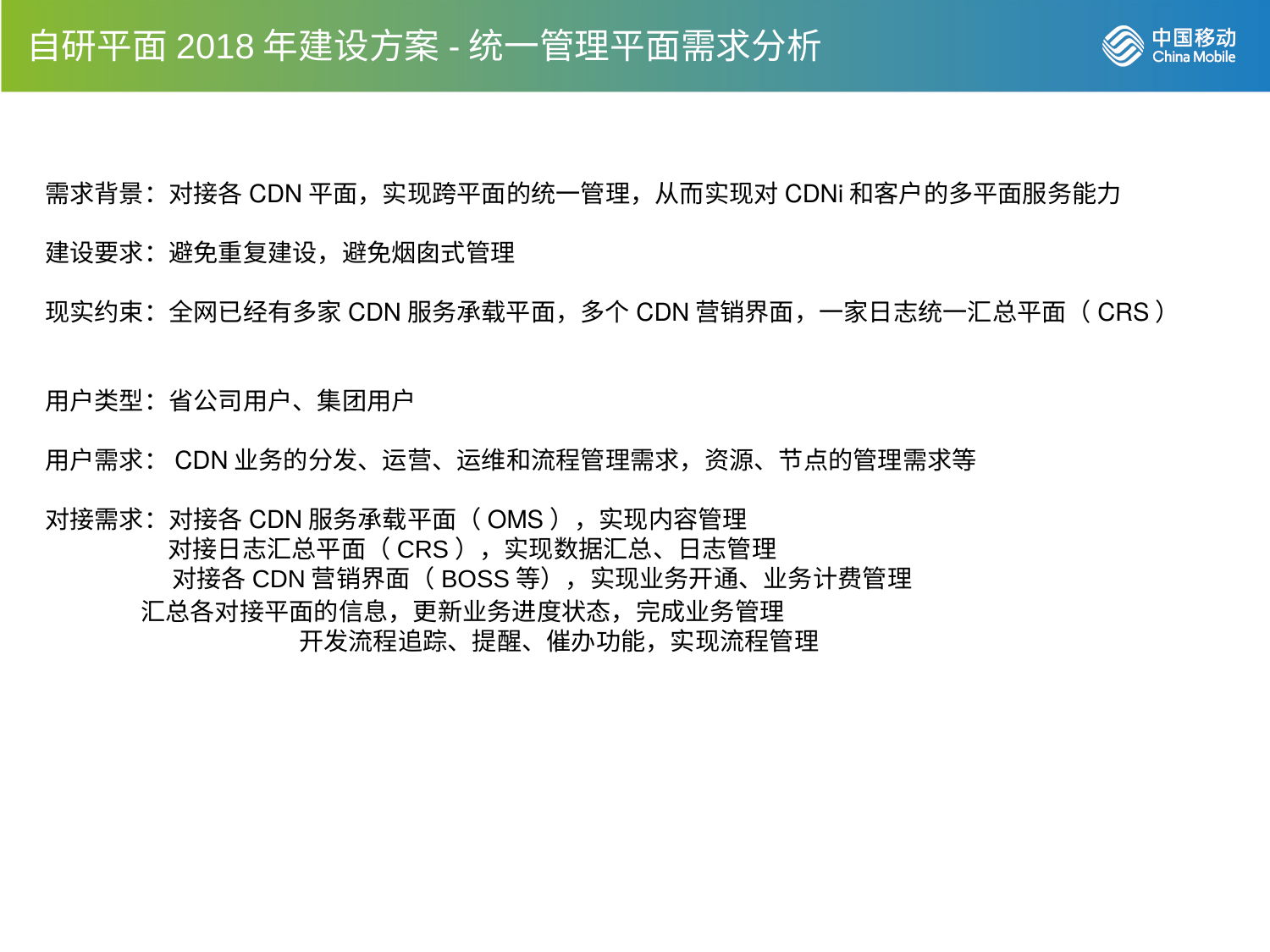

# 自研平面2018年建设方案-统一管理平面需求分析
需求背景：对接各CDN平面，实现跨平面的统一管理，从而实现对CDNi和客户的多平面服务能力

建设要求：避免重复建设，避免烟囱式管理

现实约束：全网已经有多家CDN服务承载平面，多个CDN营销界面，一家日志统一汇总平面（CRS）

用户类型：省公司用户、集团用户

用户需求：CDN业务的分发、运营、运维和流程管理需求，资源、节点的管理需求等

对接需求：对接各CDN服务承载平面（OMS），实现内容管理
    对接日志汇总平面（CRS），实现数据汇总、日志管理
对接各CDN营销界面（BOSS等），实现业务开通、业务计费管理
              汇总各对接平面的信息，更新业务进度状态，完成业务管理
		开发流程追踪、提醒、催办功能，实现流程管理